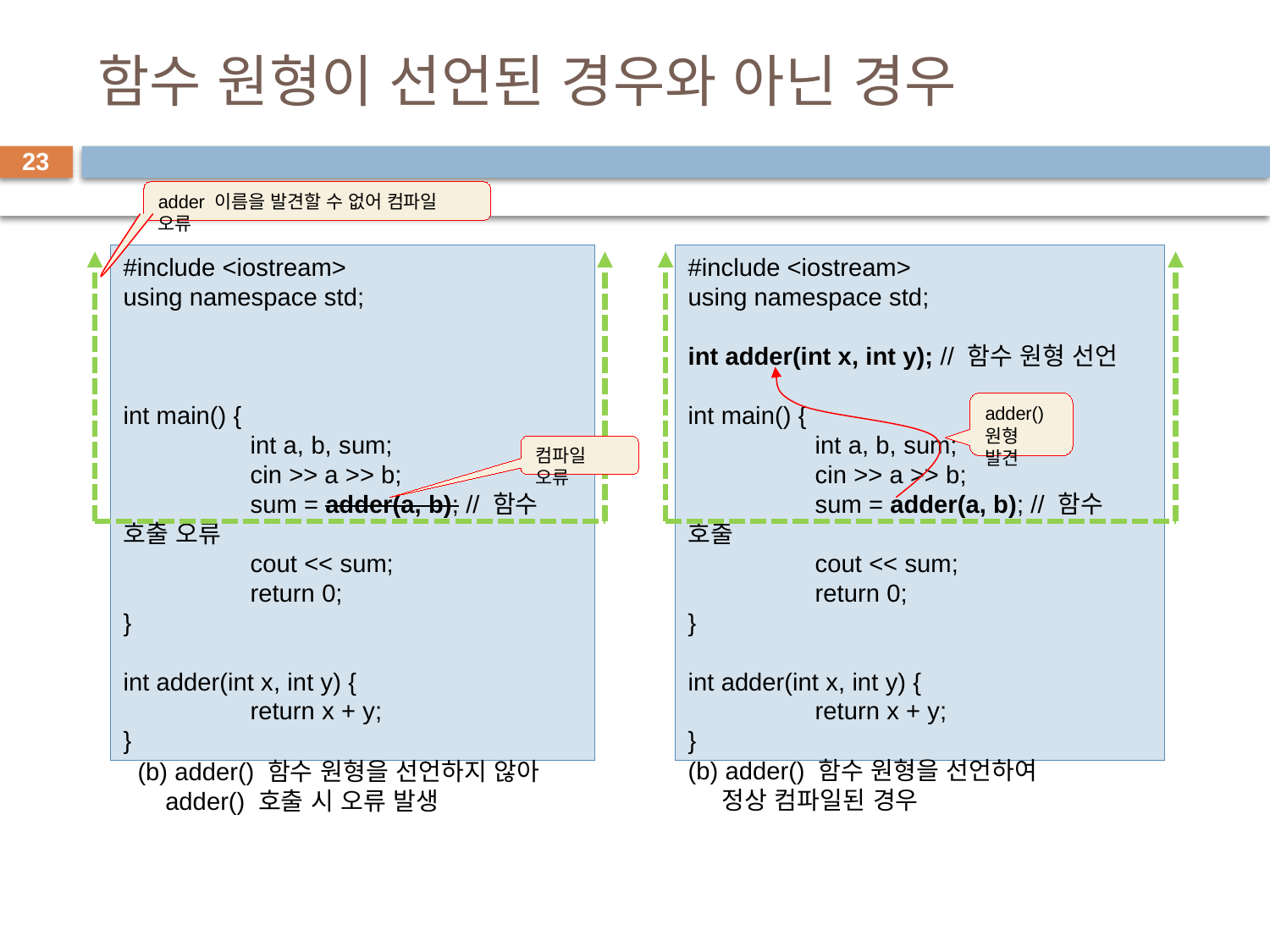

# 함수 원형이 선언된 경우와 아닌 경우
23
adder 이름을 발견할 수 없어 컴파일 오류

#include <iostream>
using namespace std;

int main() {
	int a, b, sum;
	cin >> a >> b;
 	sum = adder(a, b); // 함수 호출 오류
	cout << sum;
	return 0;
}

int adder(int x, int y) {
	return x + y;
}
#include <iostream>
using namespace std;

int adder(int x, int y); // 함수 원형 선언

int main() {
	int a, b, sum;
	cin >> a >> b;
	sum = adder(a, b); // 함수 호출
	cout << sum;
	return 0;
}

int adder(int x, int y) {
	return x + y;
}

adder()
원형 발견
컴파일 오류
(b) adder() 함수 원형을 선언하여
    정상 컴파일된 경우
(b) adder() 함수 원형을 선언하지 않아
    adder() 호출 시 오류 발생